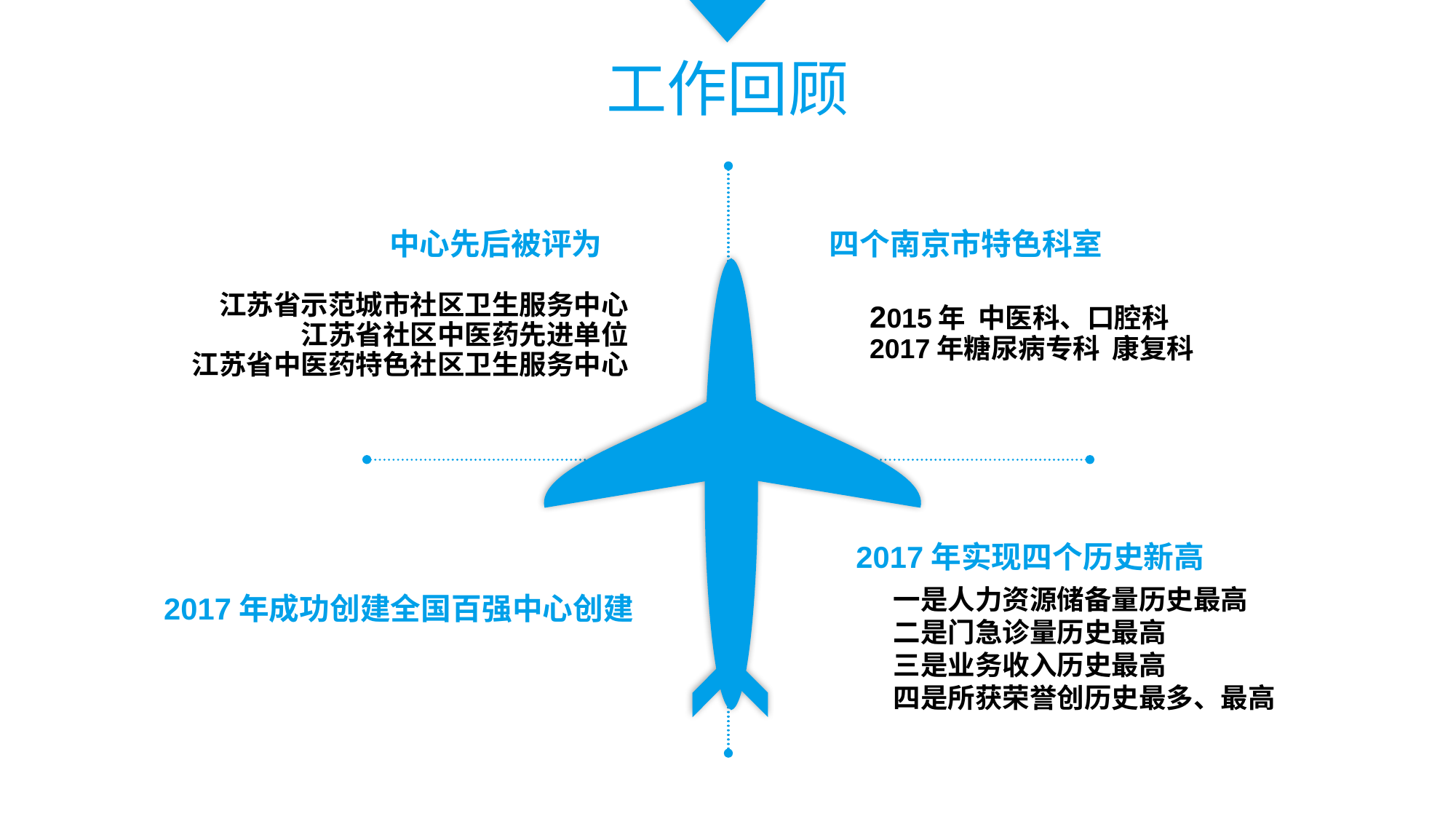

工作回顾
中心先后被评为
江苏省示范城市社区卫生服务中心
江苏省社区中医药先进单位
江苏省中医药特色社区卫生服务中心

四个南京市特色科室
2015年  中医科、口腔科
2017年糖尿病专科  康复科

2017年实现四个历史新高

2017年成功创建全国百强中心创建

一是人力资源储备量历史最高
二是门急诊量历史最高
三是业务收入历史最高
四是所获荣誉创历史最多、最高